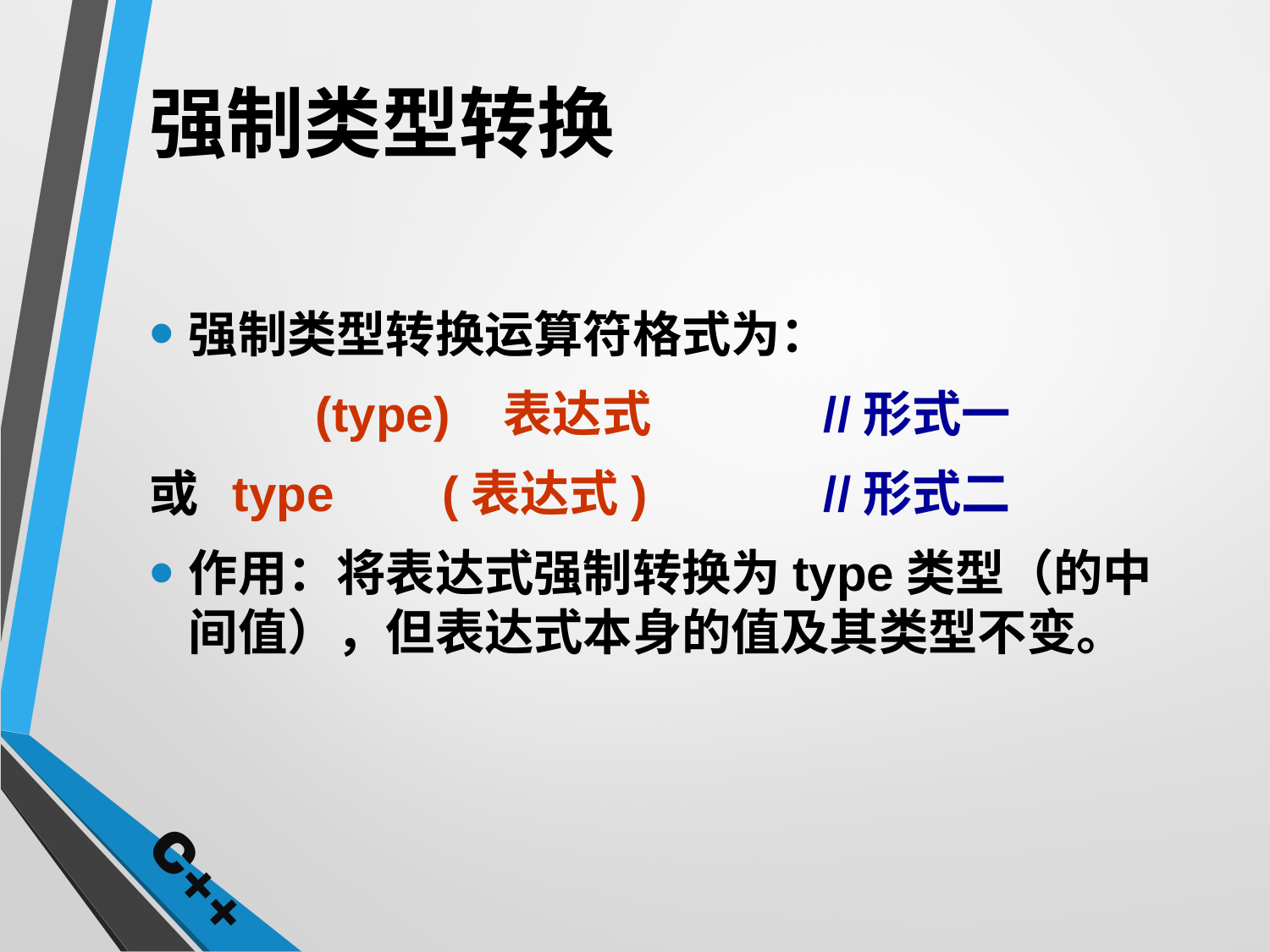

# 强制类型转换
强制类型转换运算符格式为：
 		(type)   表达式 		//形式一
或  type 	(表达式)		//形式二
作用：将表达式强制转换为type类型（的中间值），但表达式本身的值及其类型不变。